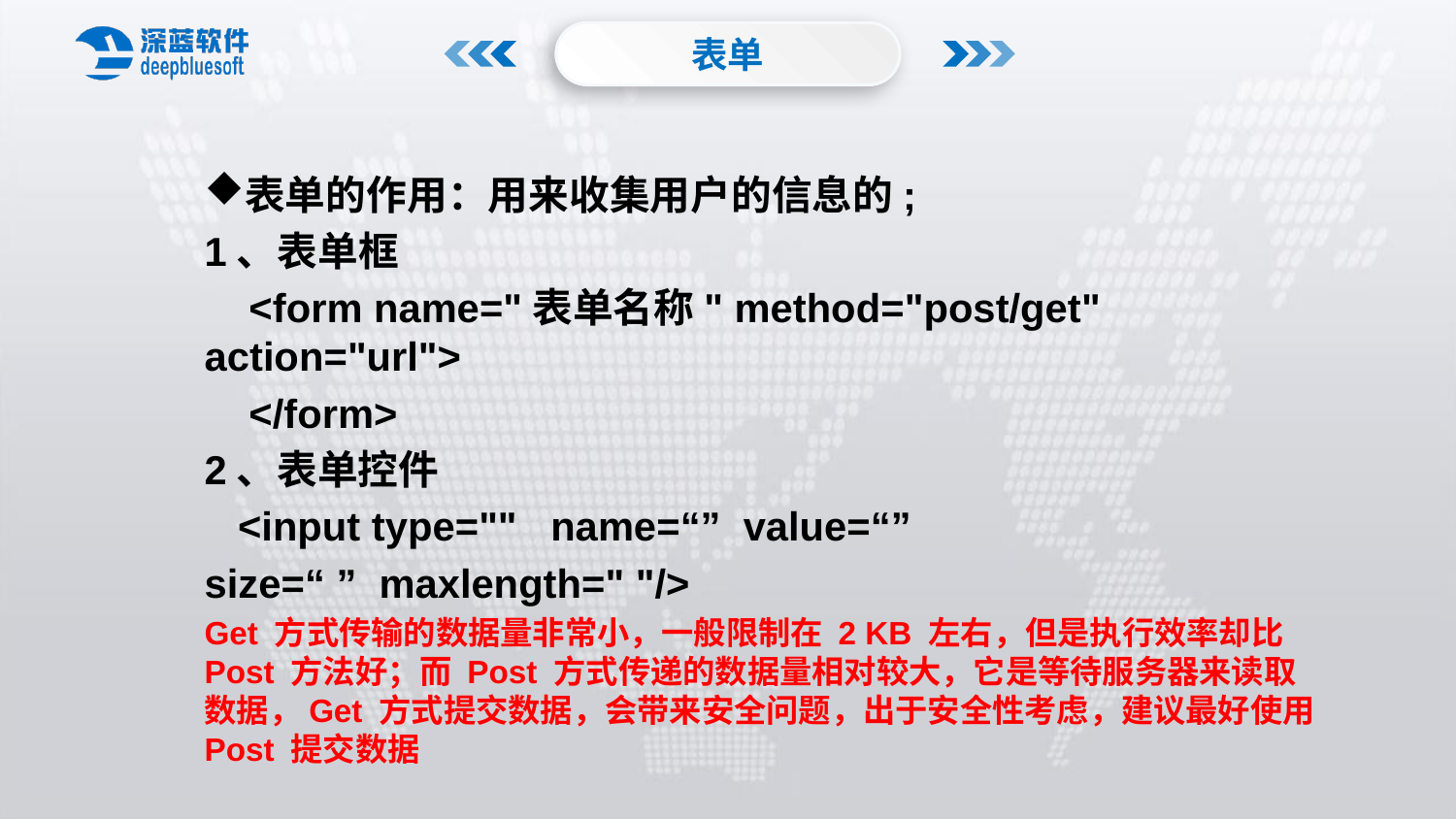

表单

表单的作用：用来收集用户的信息的;
1、表单框
    <form name="表单名称" method="post/get"  action="url">
    </form>
2、表单控件
   <input type=""   name=“”  value=“”
size=“ ”  maxlength=" "/>
Get 方式传输的数据量非常小，一般限制在 2 KB 左右，但是执行效率却比 Post 方法好；而 Post 方式传递的数据量相对较大，它是等待服务器来读取数据，Get 方式提交数据，会带来安全问题，出于安全性考虑，建议最好使用 Post 提交数据